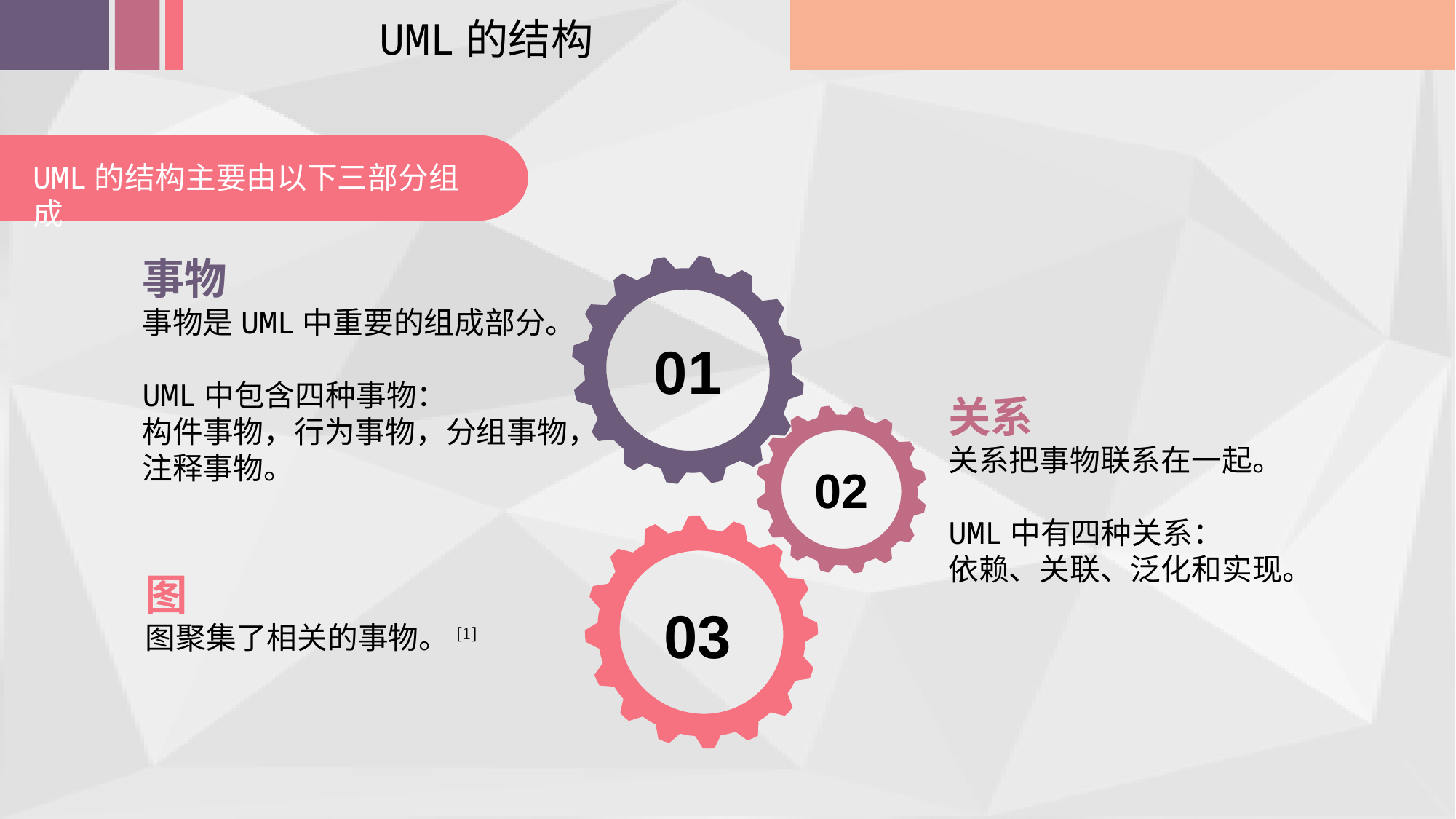

UML的结构

UML的结构主要由以下三部分组成
事物
事物是UML中重要的组成部分。

UML中包含四种事物：
构件事物，行为事物，分组事物，注释事物。

01
关系
关系把事物联系在一起。

UML中有四种关系：
依赖、关联、泛化和实现。

02

图
图聚集了相关的事物。[1]
03